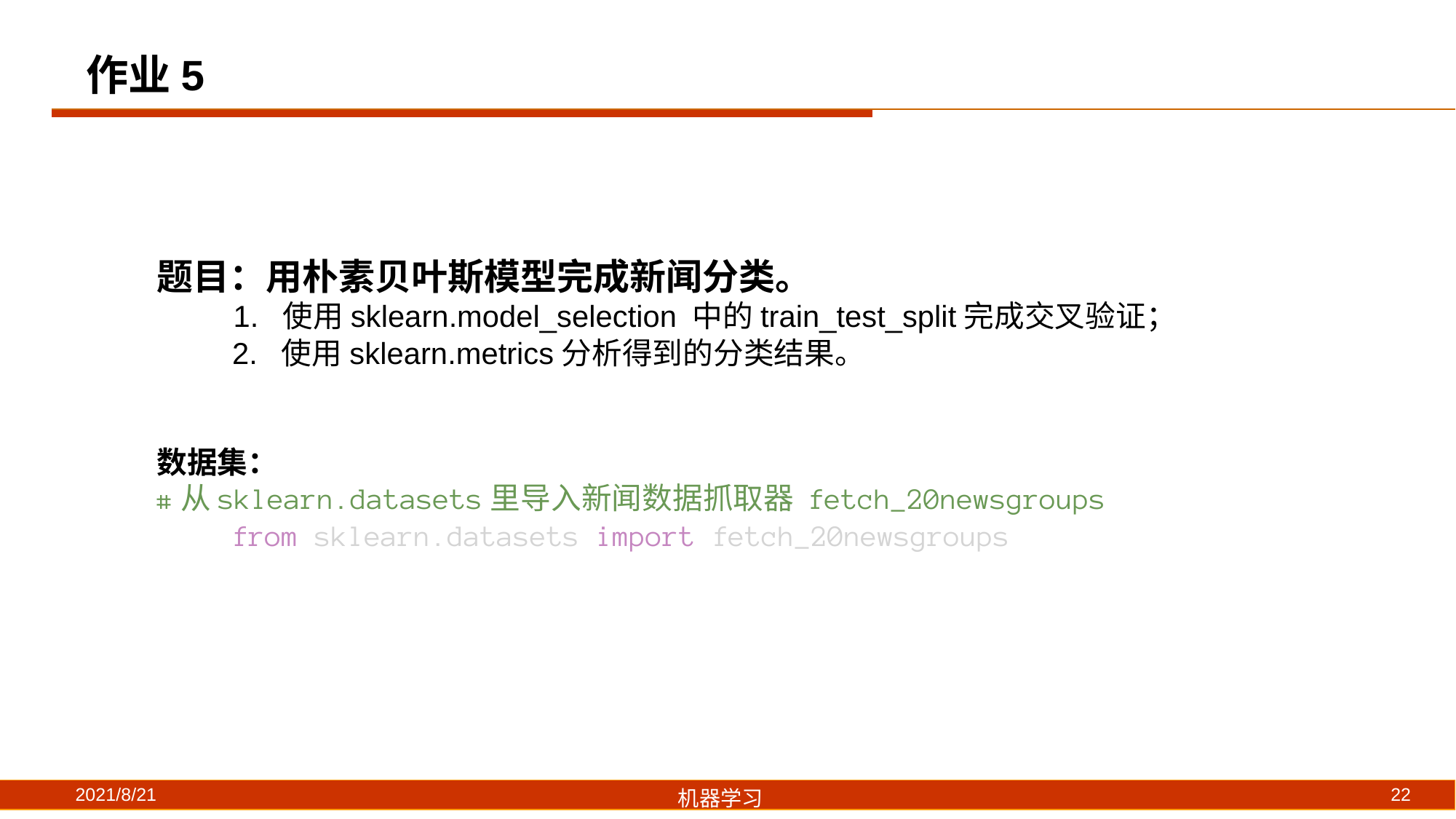

作业5
题目：用朴素贝叶斯模型完成新闻分类。
          1.  使用sklearn.model_selection 中的train_test_split完成交叉验证；
         2.  使用sklearn.metrics分析得到的分类结果。

数据集：
#从sklearn.datasets里导入新闻数据抓取器 fetch_20newsgroups
         from sklearn.datasets import fetch_20newsgroups

22
2021/8/21